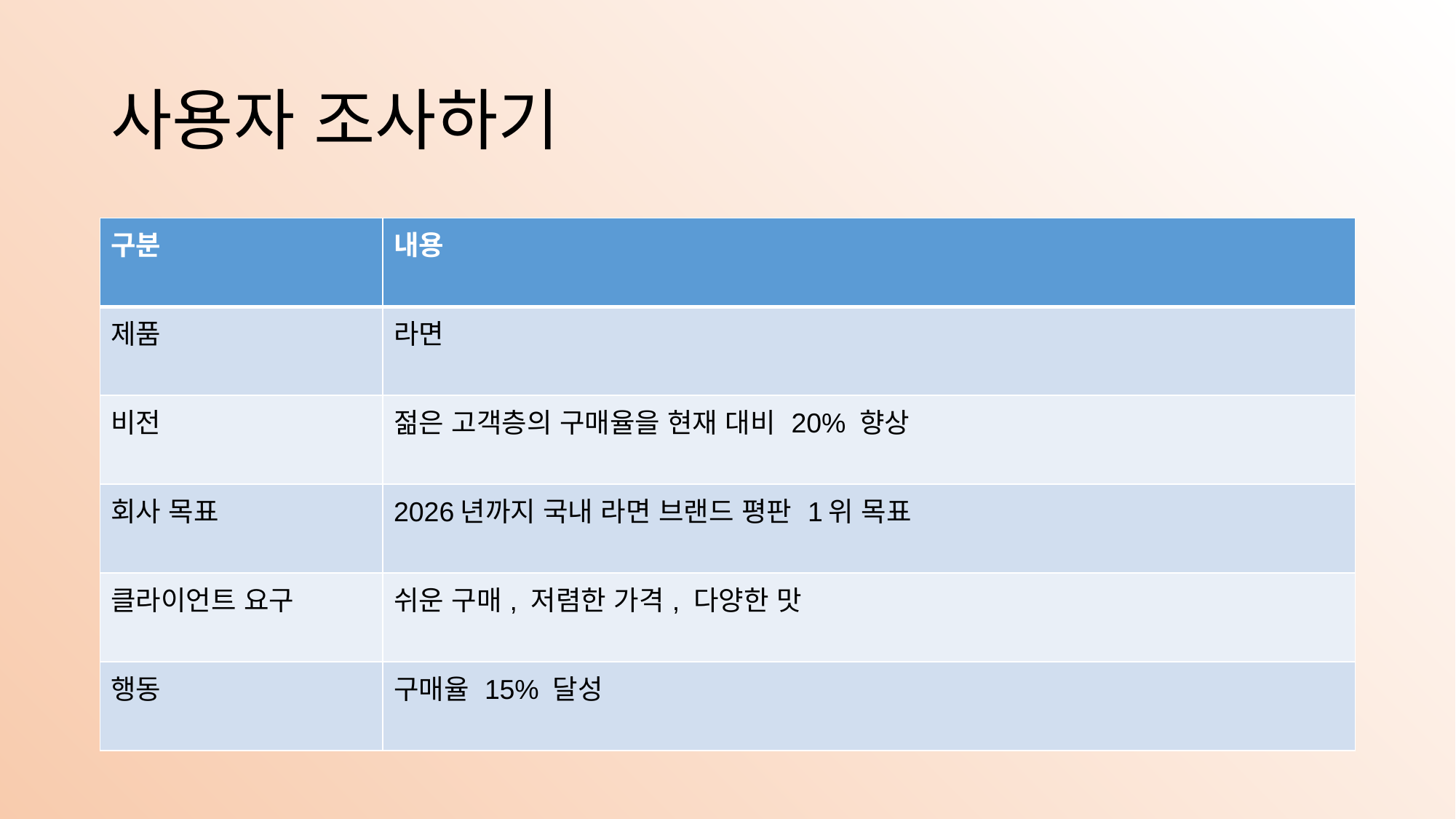

# 사용자 조사하기
| 구분 | 내용 |
| --- | --- |
| 제품 | 라면 |
| 비전 | 젊은 고객층의 구매율을 현재 대비 20% 향상 |
| 회사 목표 | 2026년까지 국내 라면 브랜드 평판 1위 목표 |
| 클라이언트 요구 | 쉬운 구매, 저렴한 가격, 다양한 맛 |
| 행동 | 구매율 15% 달성 |